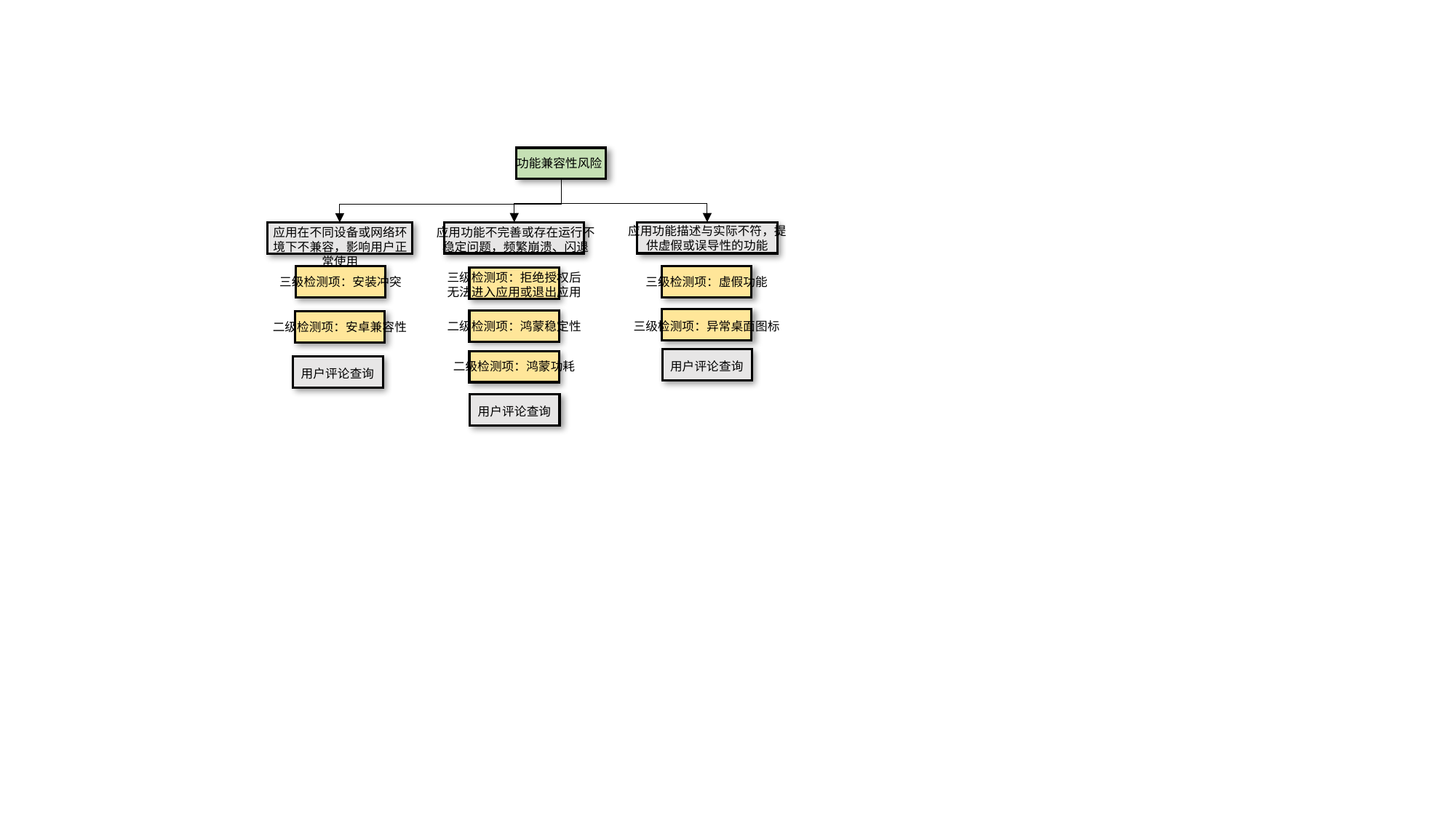

功能兼容性风险
应用功能描述与实际不符，提供虚假或误导性的功能

应用在不同设备或网络环境下不兼容，影响用户正常使用
应用功能不完善或存在运行不稳定问题，频繁崩溃、闪退

三级检测项：拒绝授权后无法进入应用或退出应用

三级检测项：安装冲突

三级检测项：虚假功能

三级检测项：异常桌面图标

二级检测项：鸿蒙稳定性

二级检测项：安卓兼容性

用户评论查询

二级检测项：鸿蒙功耗

用户评论查询

用户评论查询